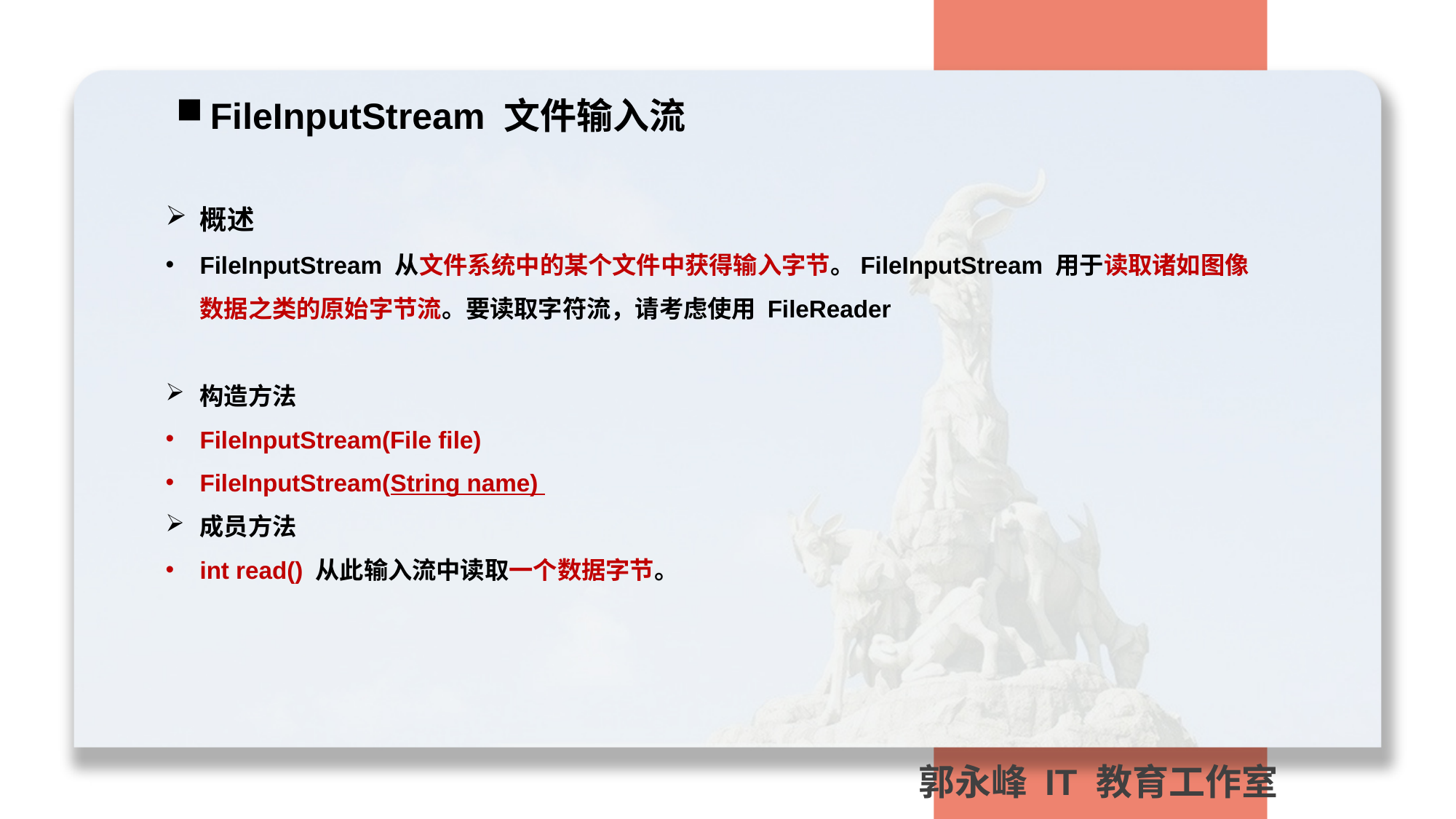

FileInputStream 文件输入流
概述
FileInputStream 从文件系统中的某个文件中获得输入字节。FileInputStream 用于读取诸如图像数据之类的原始字节流。要读取字符流，请考虑使用 FileReader

构造方法
FileInputStream(File file)
FileInputStream(String name)
成员方法
int read() 从此输入流中读取一个数据字节。